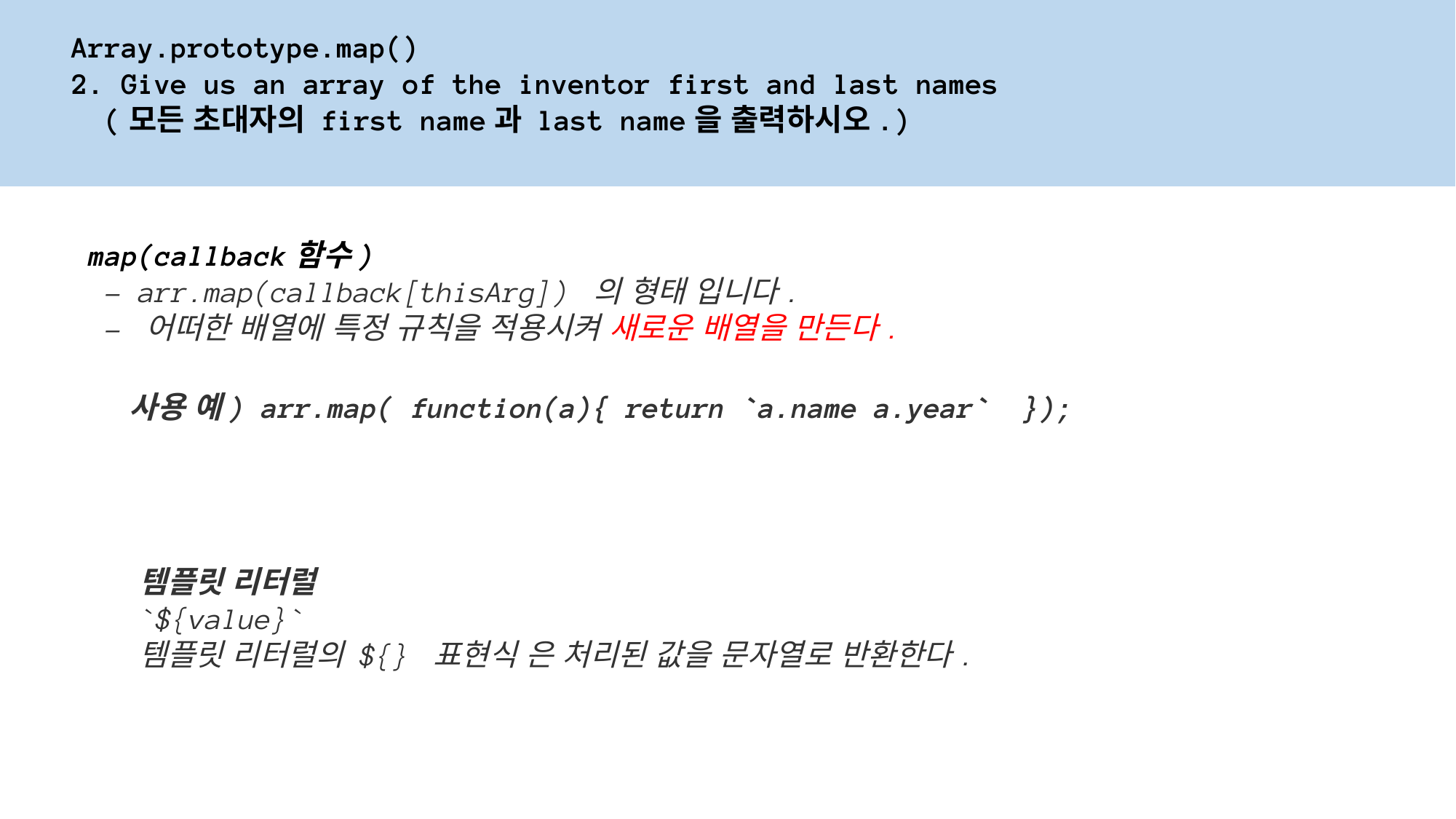

Array.prototype.map()
2. Give us an array of the inventor first and last names
  (모든 초대자의 first name과 last name을 출력하시오.)
map(callback함수)
 - arr.map(callback[thisArg]) 의 형태 입니다.
 - 어떠한 배열에 특정 규칙을 적용시켜 새로운 배열을 만든다.
사용 예) arr.map( function(a){ return `a.name a.year`  });
템플릿 리터럴
`${value}`
템플릿 리터럴의 ${} 표현식 은 처리된 값을 문자열로 반환한다.